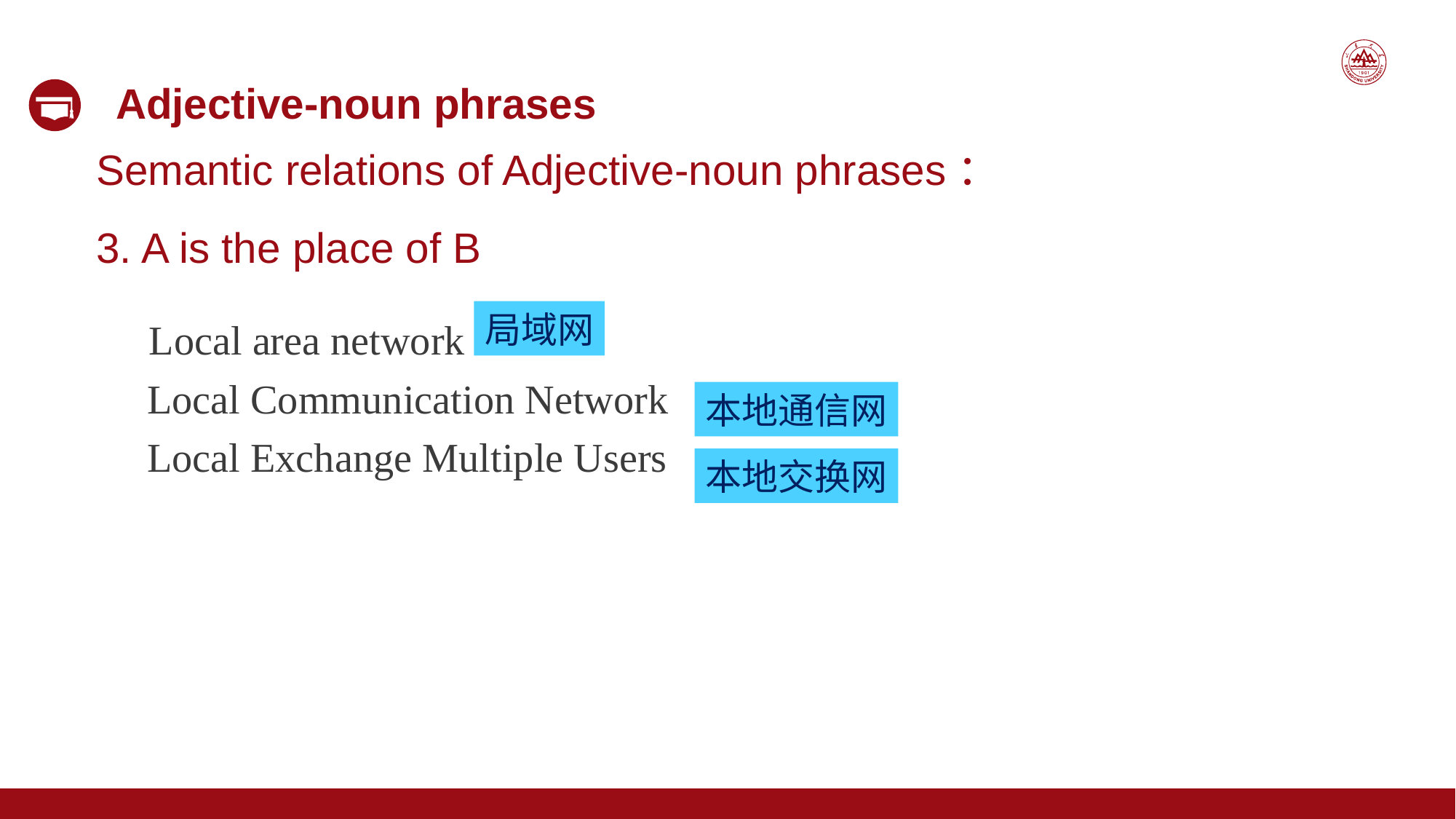

Adjective-noun phrases
Semantic relations of Adjective-noun phrases：
3. A is the place of B
     Local area network
     Local Communication Network
     Local Exchange Multiple Users

局域网
本地通信网
本地交换网